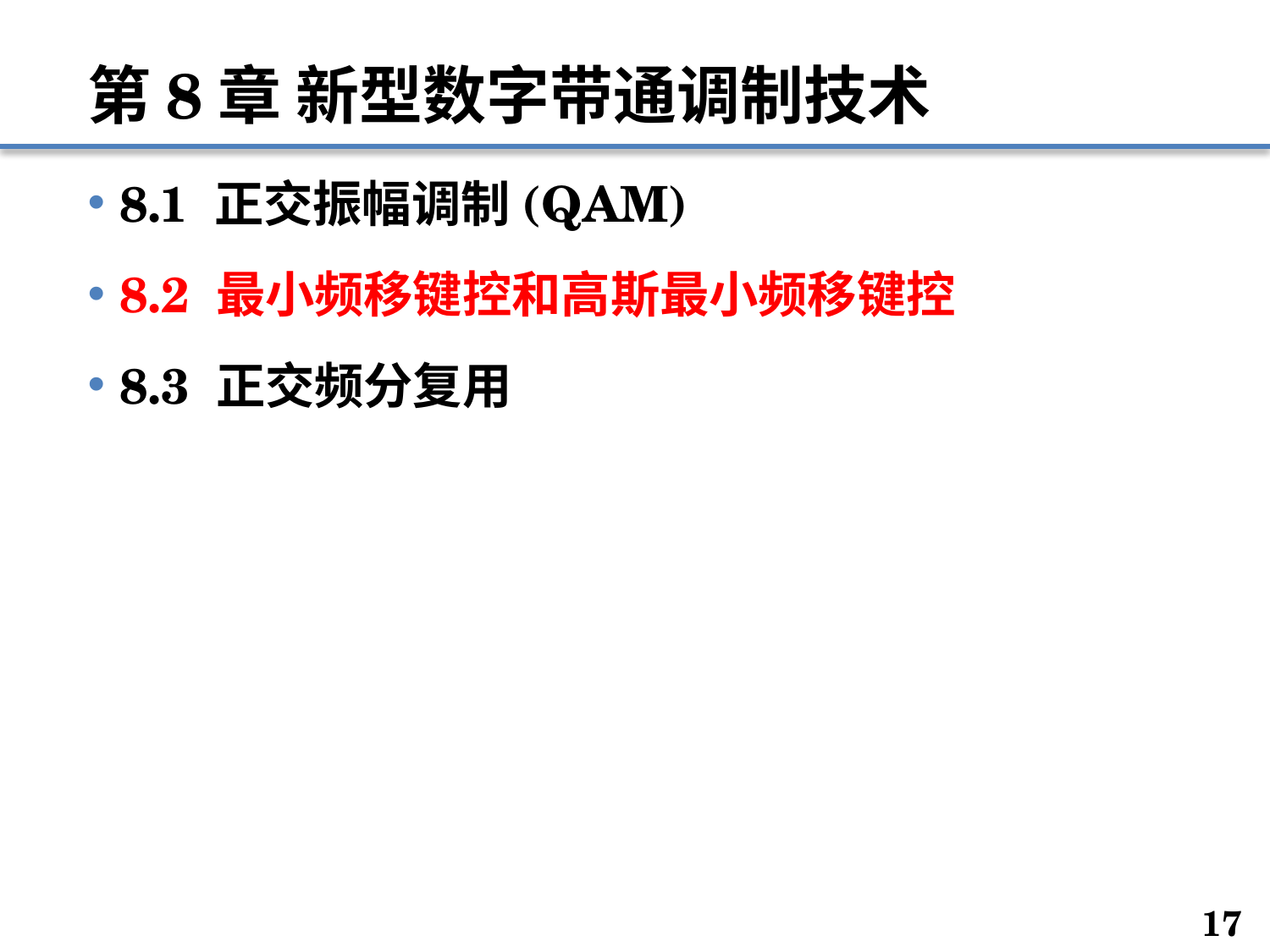

# 第8章 新型数字带通调制技术
8.1 正交振幅调制(QAM)
8.2 最小频移键控和高斯最小频移键控
8.3 正交频分复用

17